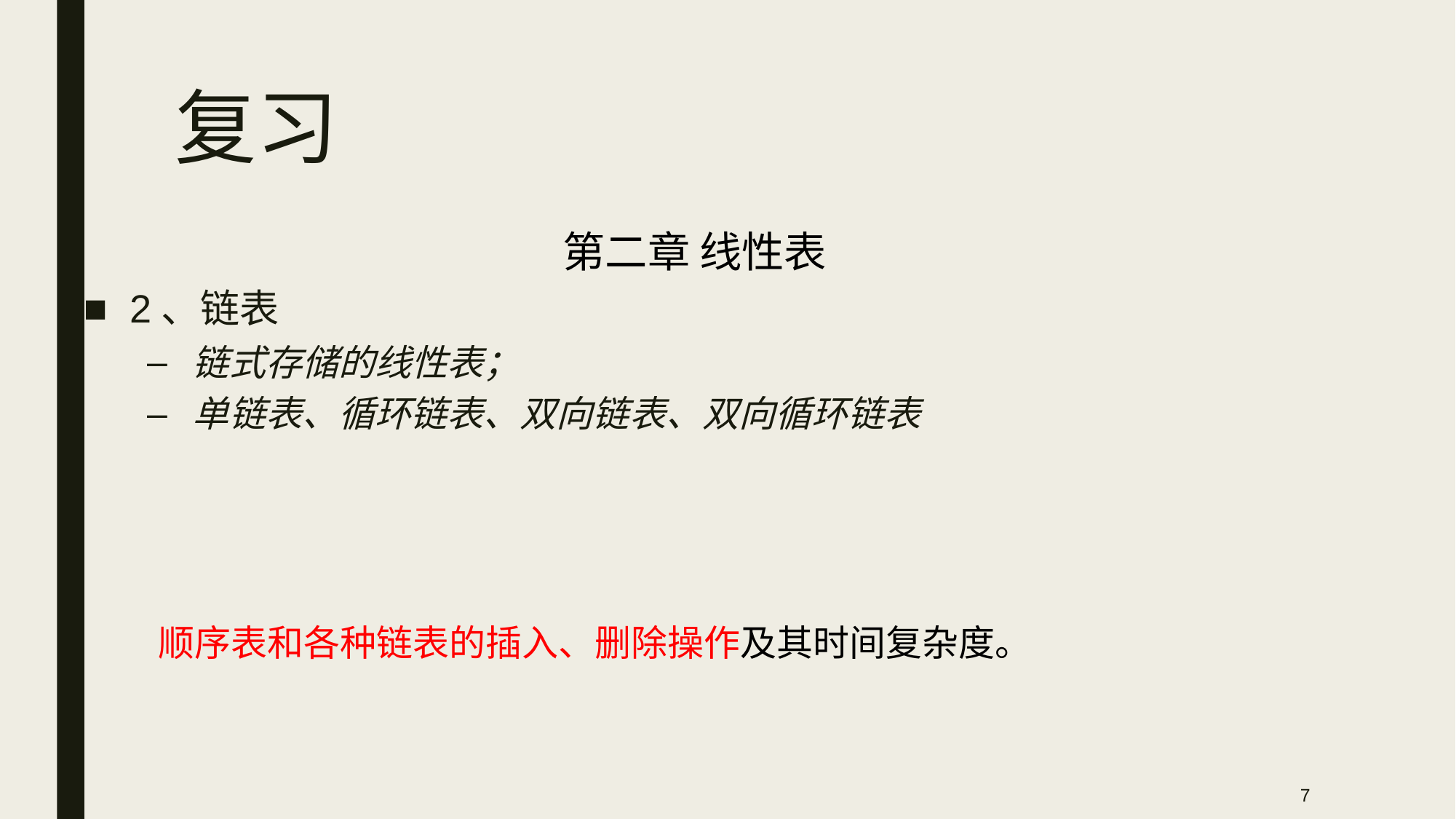

# 复习
第二章 线性表
2、链表
链式存储的线性表；
单链表、循环链表、双向链表、双向循环链表

顺序表和各种链表的插入、删除操作及其时间复杂度。
7